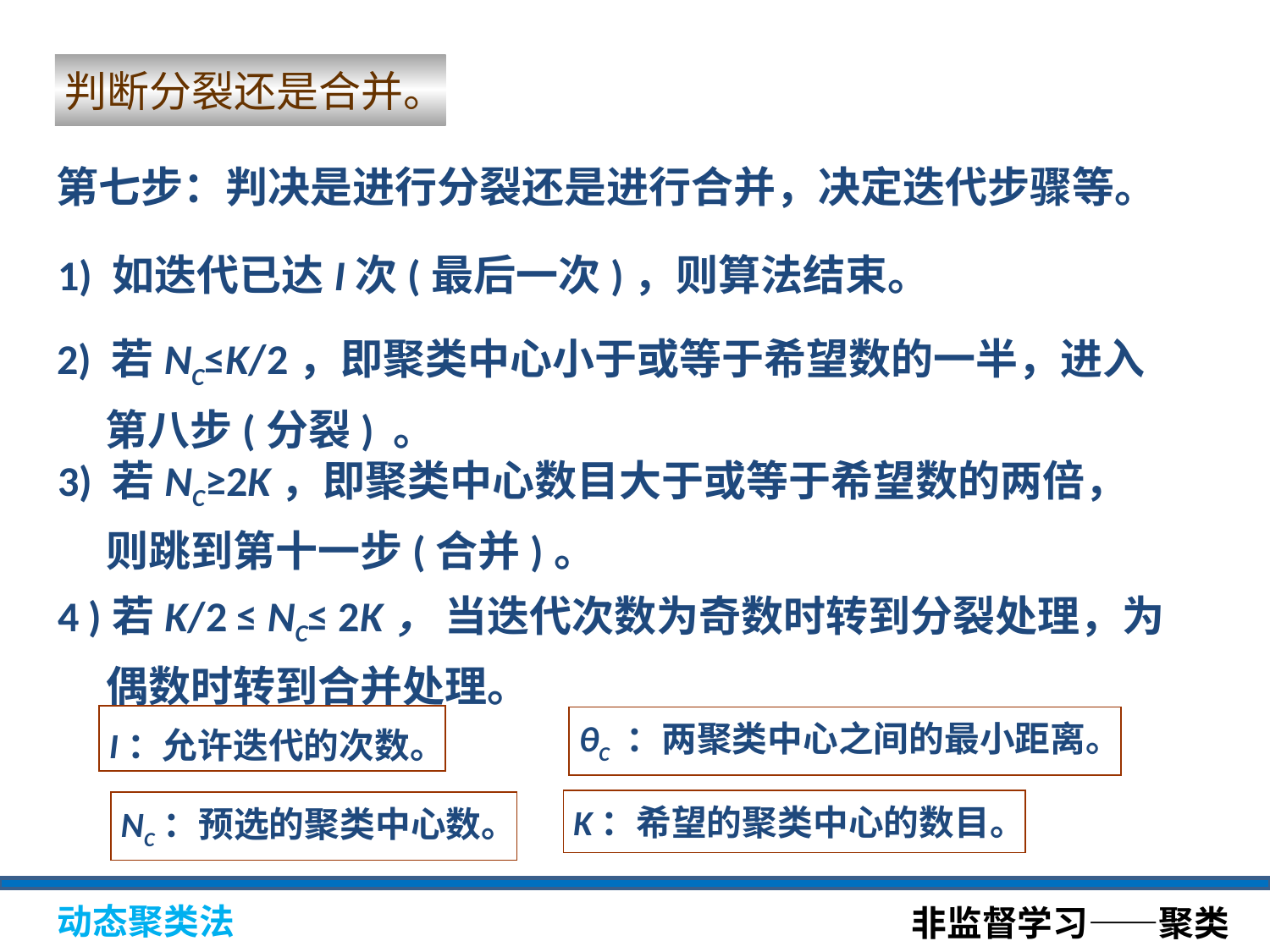

判断分裂还是合并。
第七步：判决是进行分裂还是进行合并，决定迭代步骤等。
1) 如迭代已达I次(最后一次)，则算法结束。
2) 若NC≤K/2，即聚类中心小于或等于希望数的一半，进入
    第八步(分裂) 。
 3) 若NC≥2K，即聚类中心数目大于或等于希望数的两倍，
     则跳到第十一步(合并)。
 4 )若K/2 ≤ NC≤ 2K， 当迭代次数为奇数时转到分裂处理，为
     偶数时转到合并处理。
I：允许迭代的次数。
θC ：两聚类中心之间的最小距离。
K：希望的聚类中心的数目。
NC：预选的聚类中心数。

非监督学习——聚类
动态聚类法